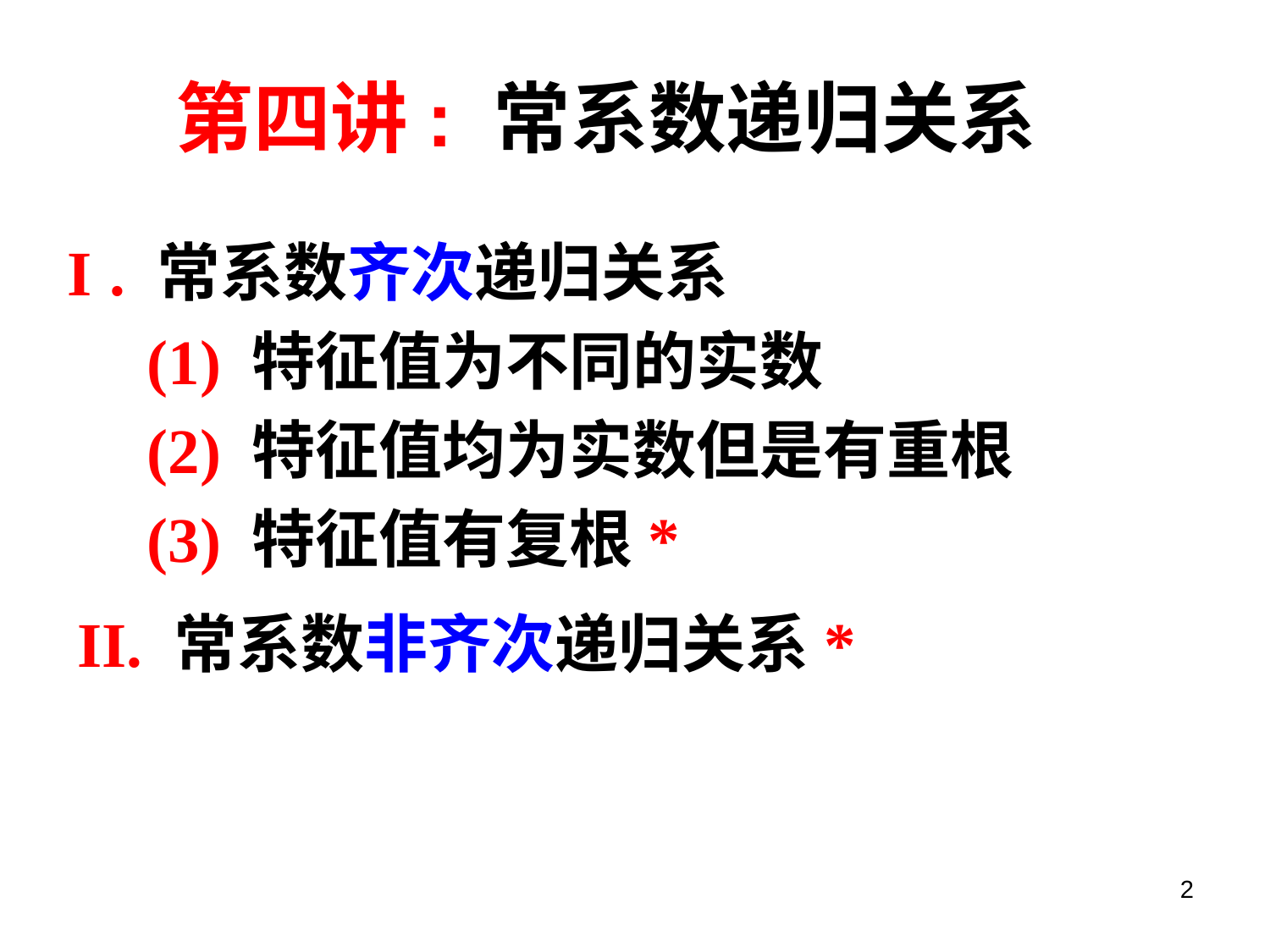

# 第四讲: 常系数递归关系
I . 常系数齐次递归关系
     (1) 特征值为不同的实数
     (2) 特征值均为实数但是有重根
     (3) 特征值有复根*
II. 常系数非齐次递归关系*
2